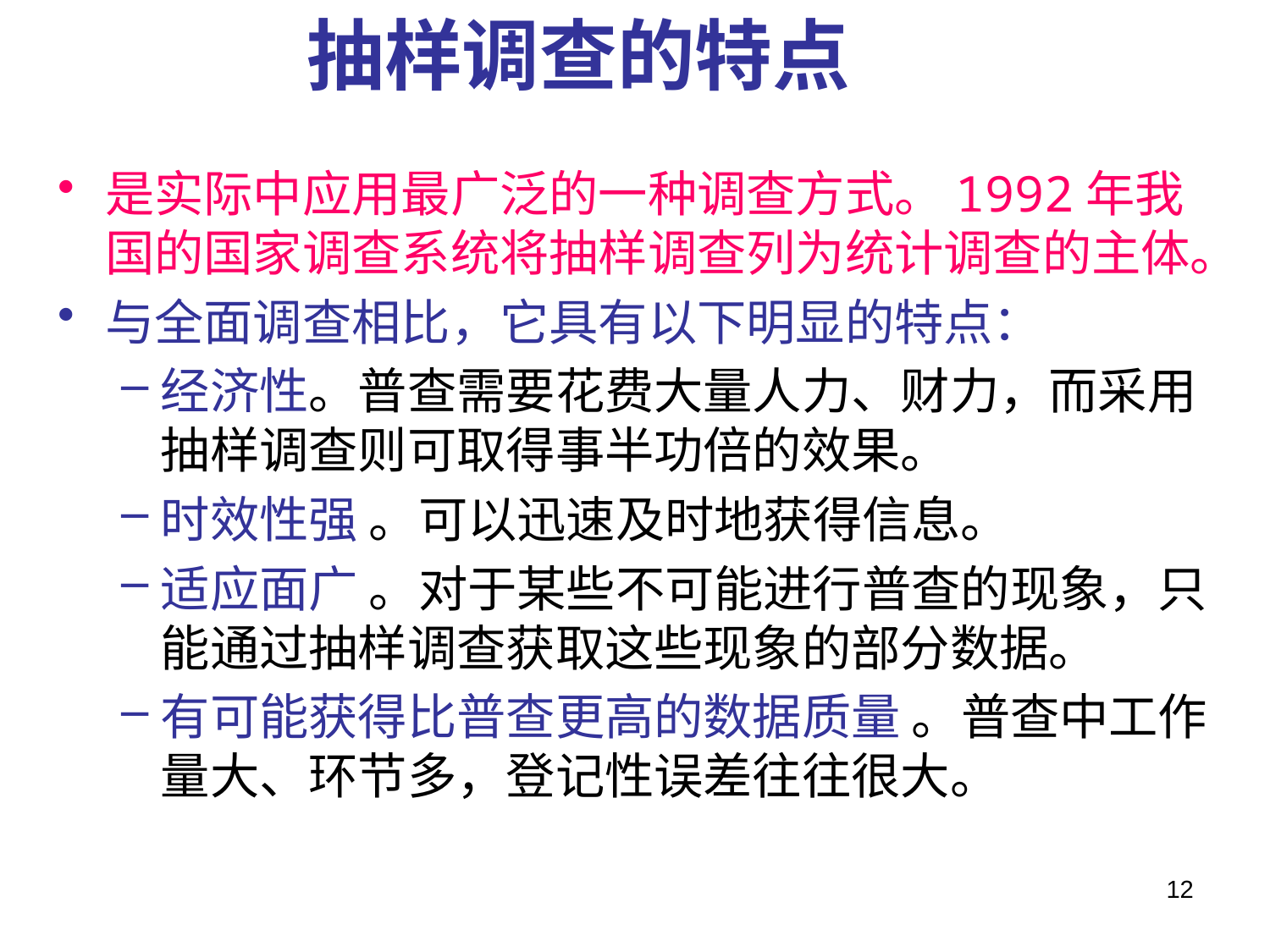

# 抽样调查的特点
是实际中应用最广泛的一种调查方式。1992年我国的国家调查系统将抽样调查列为统计调查的主体。
与全面调查相比，它具有以下明显的特点：
经济性。普查需要花费大量人力、财力，而采用抽样调查则可取得事半功倍的效果。
时效性强 。可以迅速及时地获得信息。
适应面广 。对于某些不可能进行普查的现象，只能通过抽样调查获取这些现象的部分数据。
有可能获得比普查更高的数据质量 。普查中工作量大、环节多，登记性误差往往很大。
12